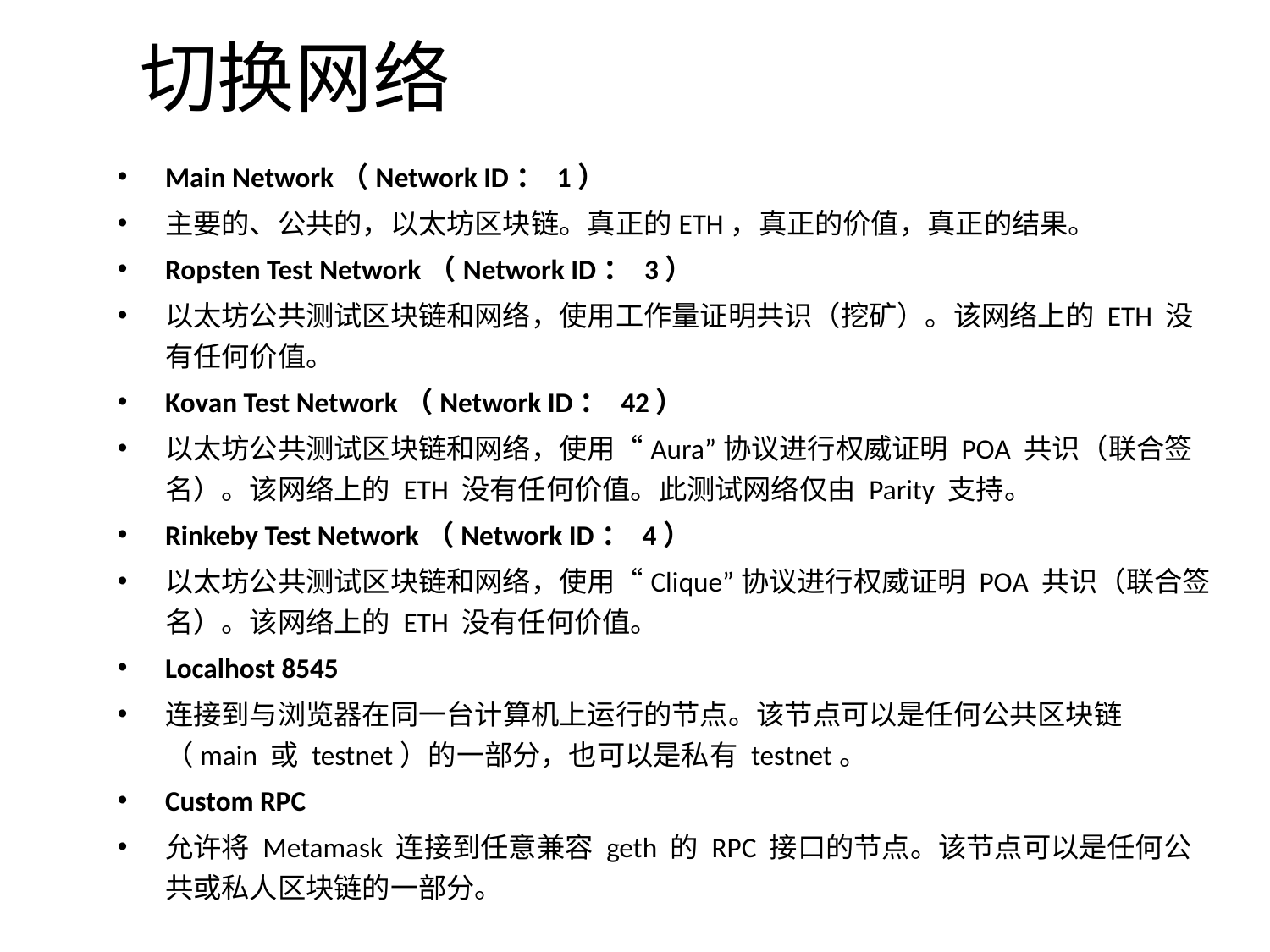

# 切换网络
Main Network（Network ID： 1）
主要的、公共的，以太坊区块链。真正的ETH，真正的价值，真正的结果。
Ropsten Test Network（Network ID： 3）
以太坊公共测试区块链和网络，使用工作量证明共识（挖矿）。该网络上的 ETH 没有任何价值。
Kovan Test Network（Network ID： 42）
以太坊公共测试区块链和网络，使用“Aura”协议进行权威证明 POA 共识（联合签名）。该网络上的 ETH 没有任何价值。此测试网络仅由 Parity 支持。
Rinkeby Test Network（Network ID： 4）
以太坊公共测试区块链和网络，使用“Clique”协议进行权威证明 POA 共识（联合签名）。该网络上的 ETH 没有任何价值。
Localhost 8545
连接到与浏览器在同一台计算机上运行的节点。该节点可以是任何公共区块链（main 或 testnet）的一部分，也可以是私有 testnet。
Custom RPC
允许将 Metamask 连接到任意兼容 geth 的 RPC 接口的节点。该节点可以是任何公共或私人区块链的一部分。